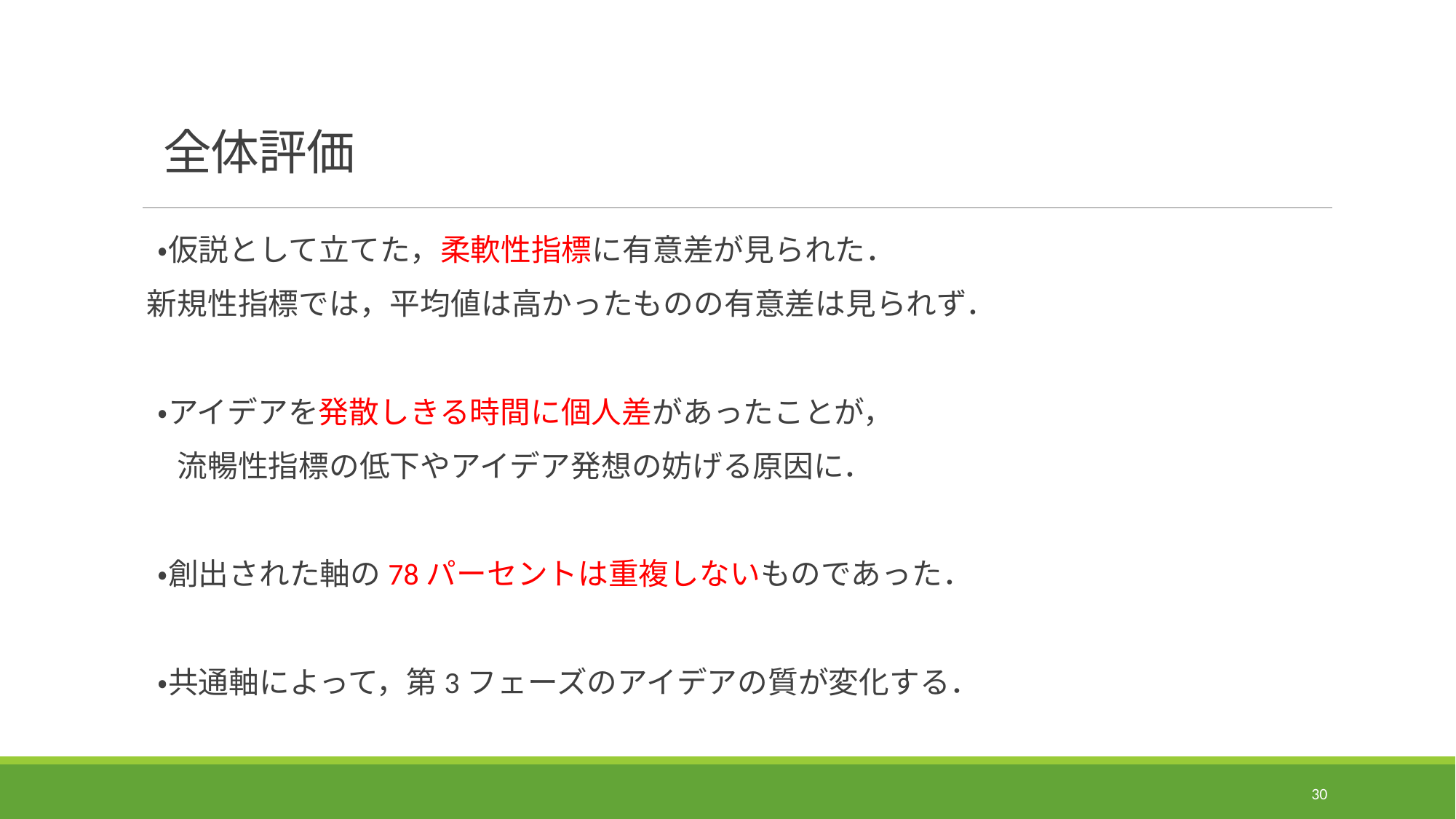

# 全体評価
・仮説として立てた，柔軟性指標に有意差が見られた．
新規性指標では，平均値は高かったものの有意差は見られず．

・アイデアを発散しきる時間に個人差があったことが，
　流暢性指標の低下やアイデア発想の妨げる原因に．

・創出された軸の78パーセントは重複しないものであった．

・共通軸によって，第3フェーズのアイデアの質が変化する．
30